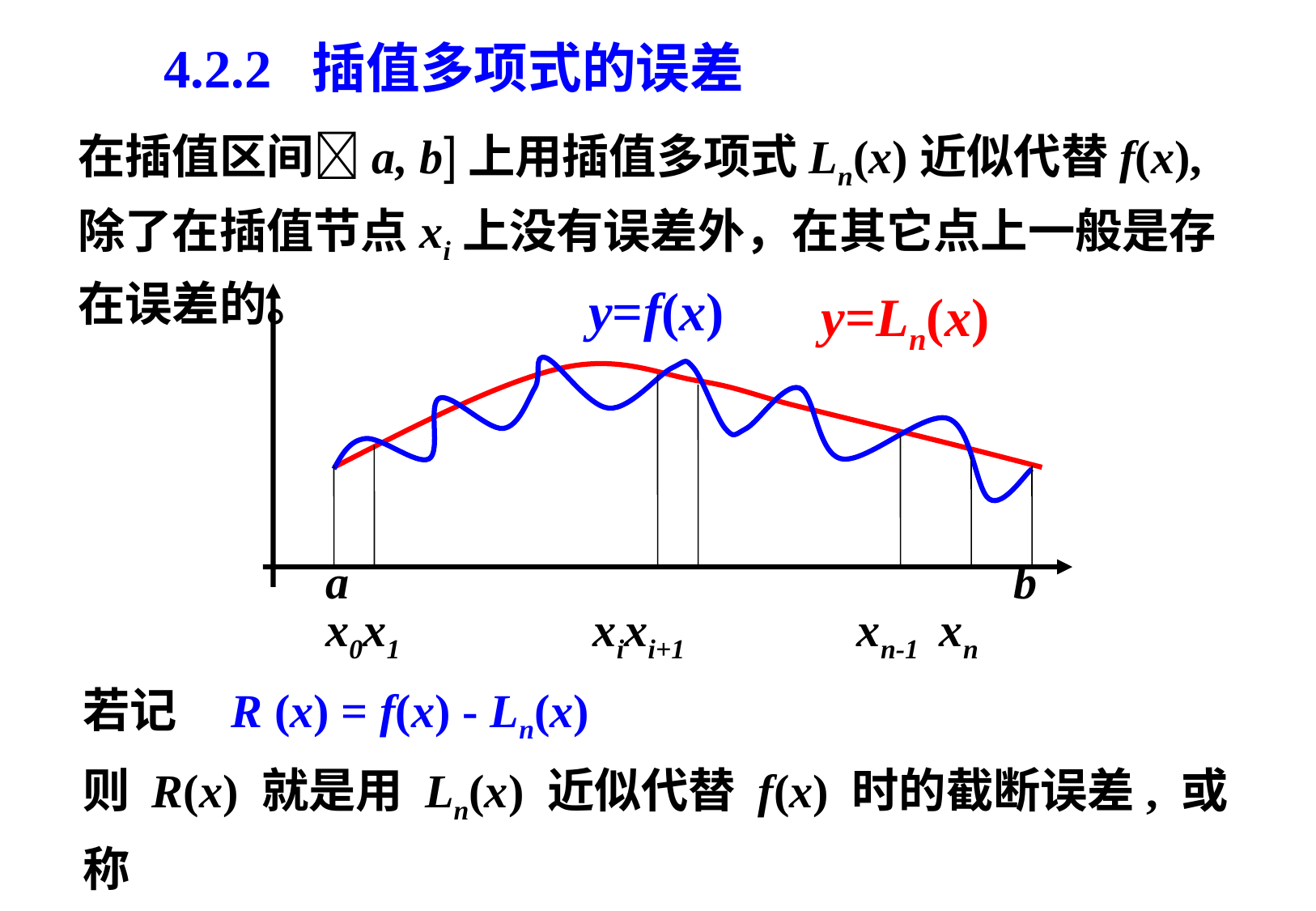

4.2.2  插值多项式的误差
在插值区间[a, b]上用插值多项式Ln(x)近似代替f(x),  除了在插值节点xi上没有误差外，在其它点上一般是存在误差的。

y=f(x)
y=Ln(x)

a
b

x0x1                            xixi+1                         xn-1   xn
若记    R (x) = f(x) - Ln(x)
则 R(x) 就是用 Ln(x) 近似代替 f(x) 时的截断误差, 或称
插值余项我们可根据后面的定理来估计它的大小。